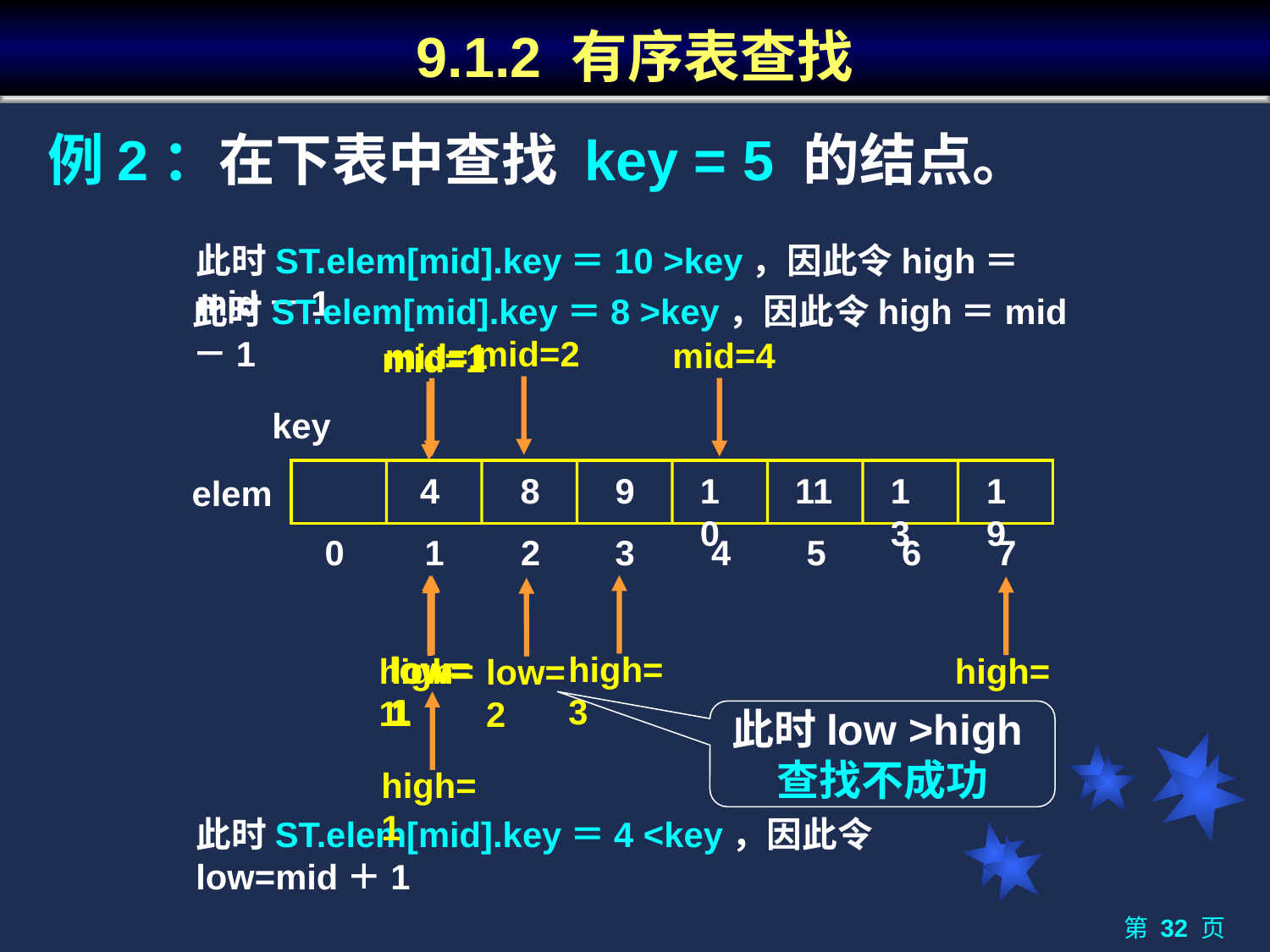

# 9.1.2 有序表查找
例2：在下表中查找 key = 5 的结点。
此时ST.elem[mid].key＝10 >key，因此令high＝mid－1
mid=4

low=1

high=7
此时ST.elem[mid].key＝8 >key，因此令high＝mid－1
mid=2

low=1

high=3
mid=1

low=1

high=1
此时ST.elem[mid].key＝4 <key，因此令low=mid＋1
mid=1

high=1

low=2
key

4
8
9
10
11
13
19
0
1
2
3
4
5
6
7
elem
此时low >high查找不成功
第 32 页